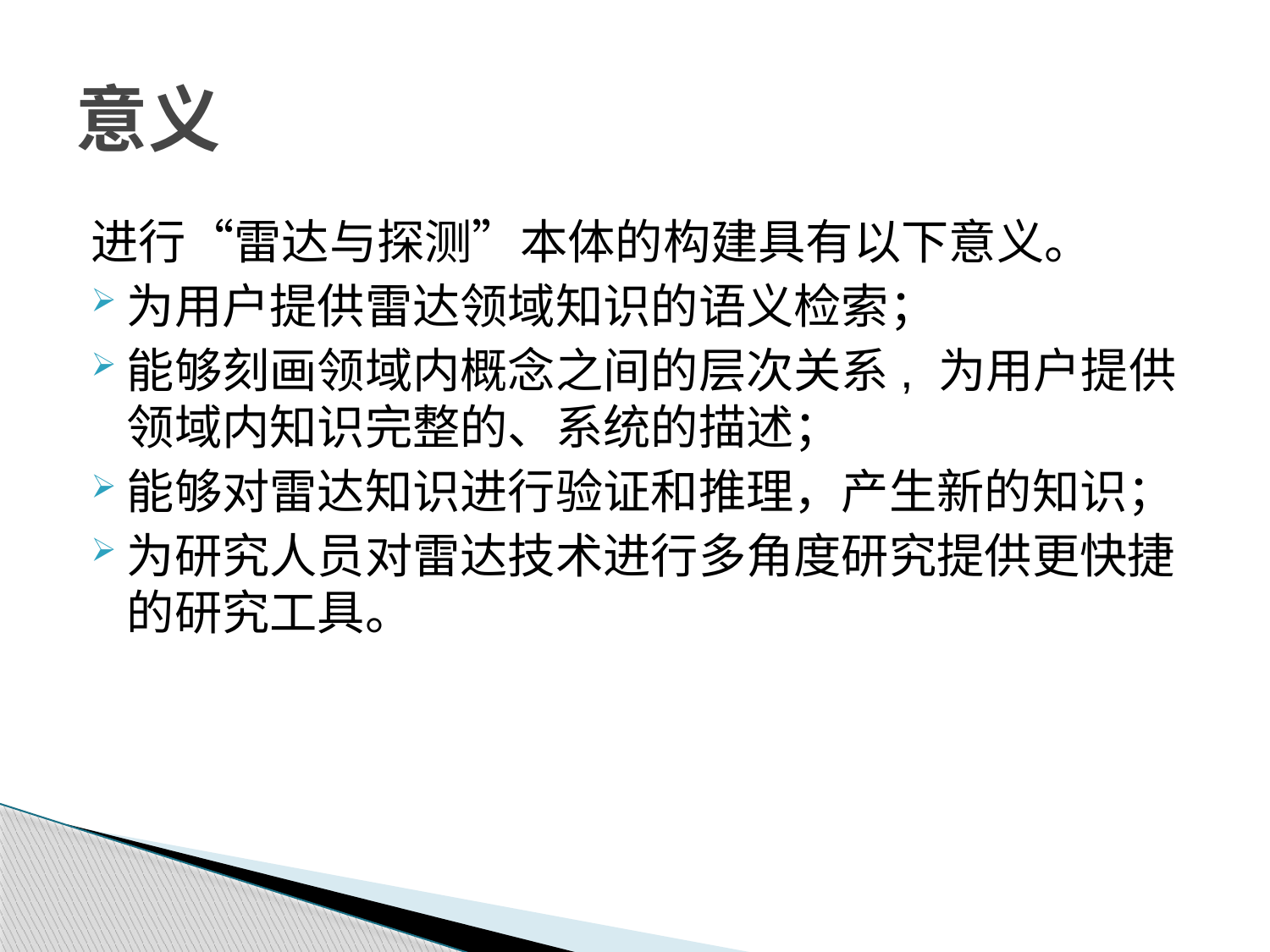

# 意义
进行“雷达与探测”本体的构建具有以下意义。
为用户提供雷达领域知识的语义检索；
能够刻画领域内概念之间的层次关系, 为用户提供领域内知识完整的、系统的描述；
能够对雷达知识进行验证和推理，产生新的知识；
为研究人员对雷达技术进行多角度研究提供更快捷的研究工具。